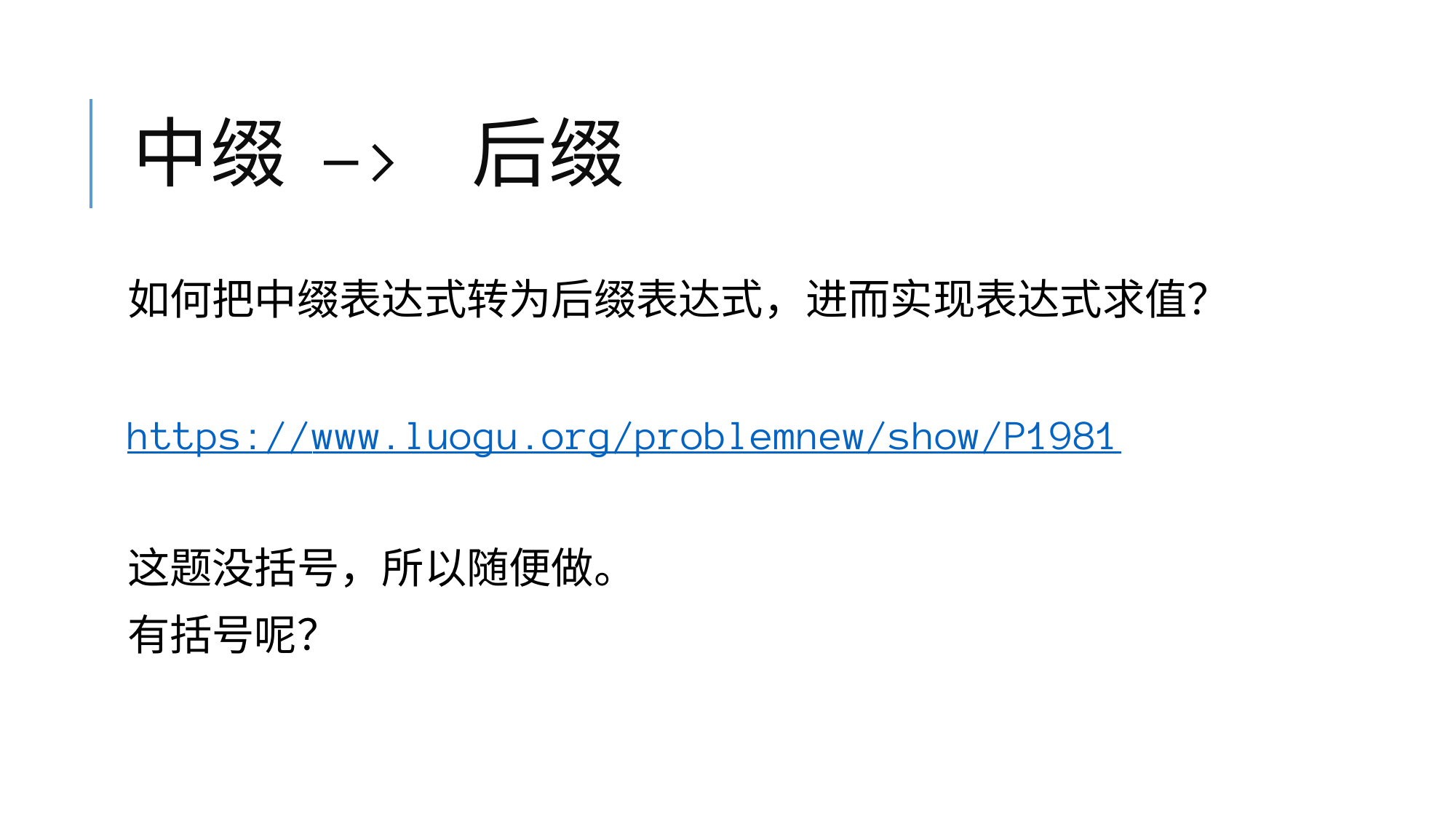

# 中缀 -> 后缀
如何把中缀表达式转为后缀表达式，进而实现表达式求值？

https://www.luogu.org/problemnew/show/P1981

这题没括号，所以随便做。
有括号呢？